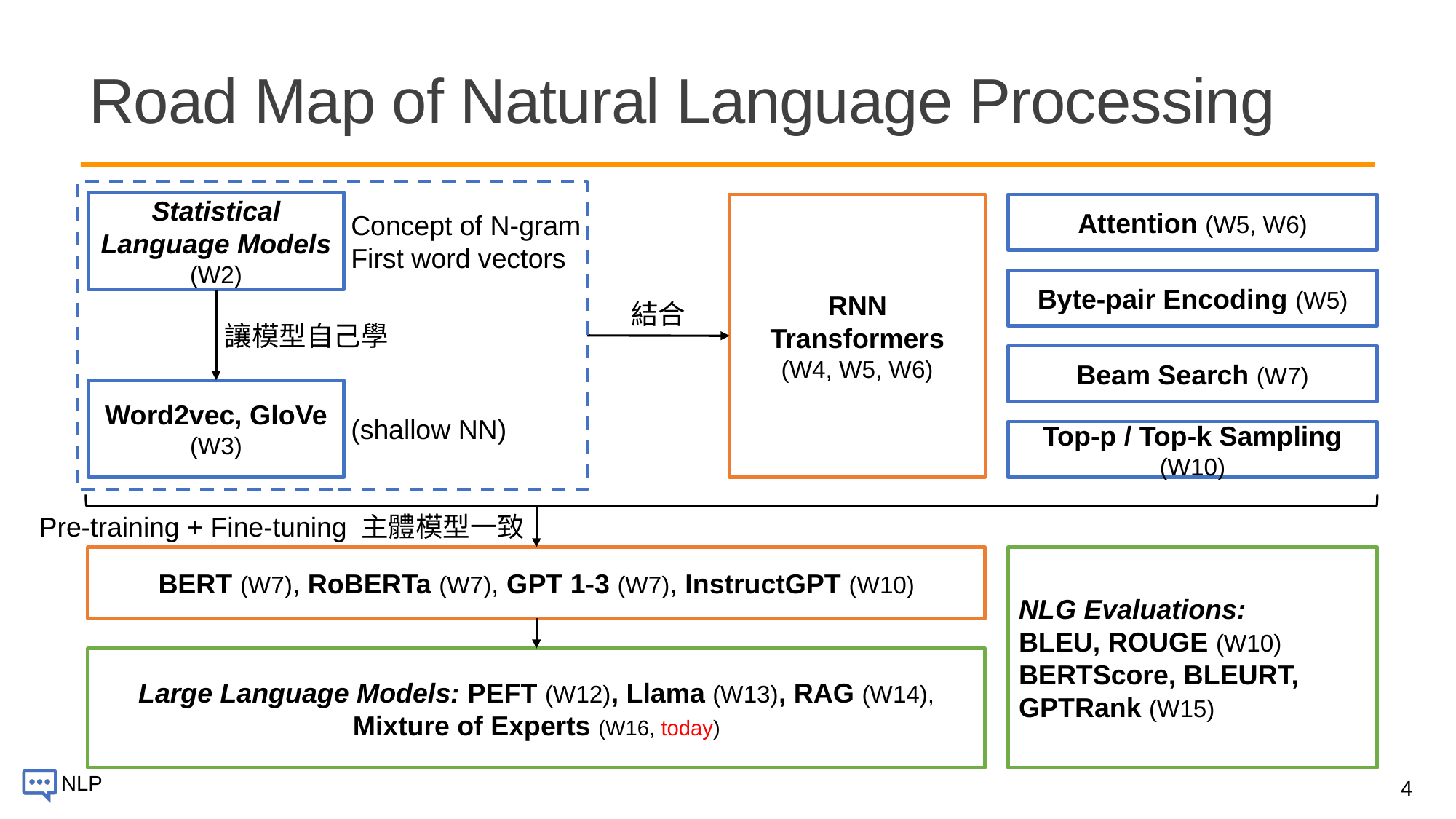

# Road Map of Natural Language Processing

Statistical Language Models (W2)
RNN
Transformers
(W4, W5, W6)
Attention (W5, W6)
Concept of N-gram
First word vectors
Byte-pair Encoding (W5)
結合
讓模型自己學
Beam Search (W7)
Word2vec, GloVe (W3)
(shallow NN)
Top-p / Top-k Sampling (W10)
Pre-training + Fine-tuning 主體模型一致
BERT (W7), RoBERTa (W7), GPT 1-3 (W7), InstructGPT (W10)
NLG Evaluations:
BLEU, ROUGE (W10)
BERTScore, BLEURT, GPTRank (W15)
Large Language Models: PEFT (W12), Llama (W13), RAG (W14),
Mixture of Experts (W16, today)
4